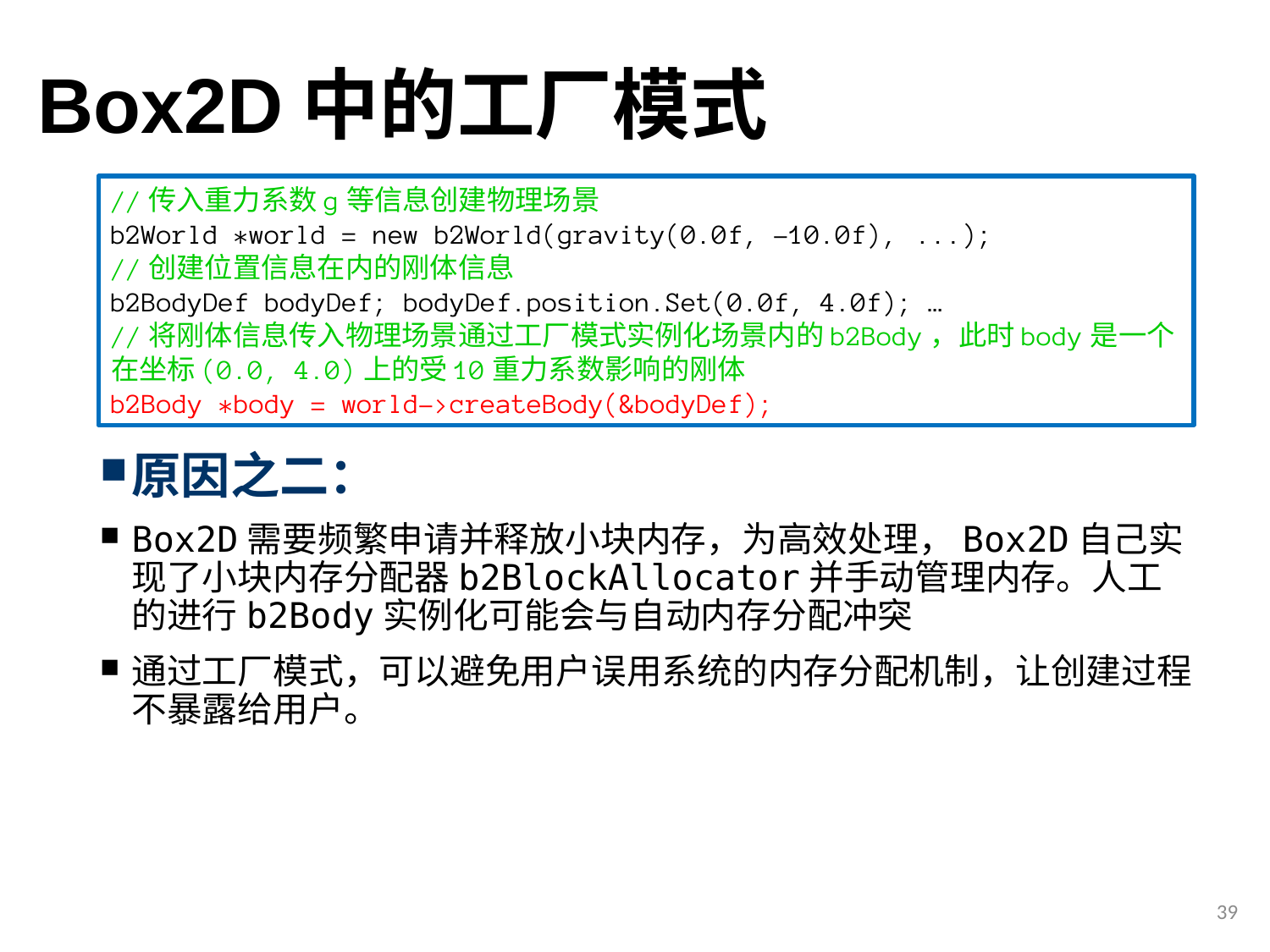

# Box2D中的工厂模式
//传入重力系数g等信息创建物理场景
b2World *world = new b2World(gravity(0.0f, -10.0f), ...);
//创建位置信息在内的刚体信息
b2BodyDef bodyDef; bodyDef.position.Set(0.0f, 4.0f); …
//将刚体信息传入物理场景通过工厂模式实例化场景内的b2Body，此时body是一个在坐标(0.0, 4.0)上的受10重力系数影响的刚体
b2Body *body = world->createBody(&bodyDef);

原因之二：
Box2D需要频繁申请并释放小块内存，为高效处理，Box2D自己实现了小块内存分配器b2BlockAllocator并手动管理内存。人工的进行b2Body实例化可能会与自动内存分配冲突
通过工厂模式，可以避免用户误用系统的内存分配机制，让创建过程不暴露给用户。

39